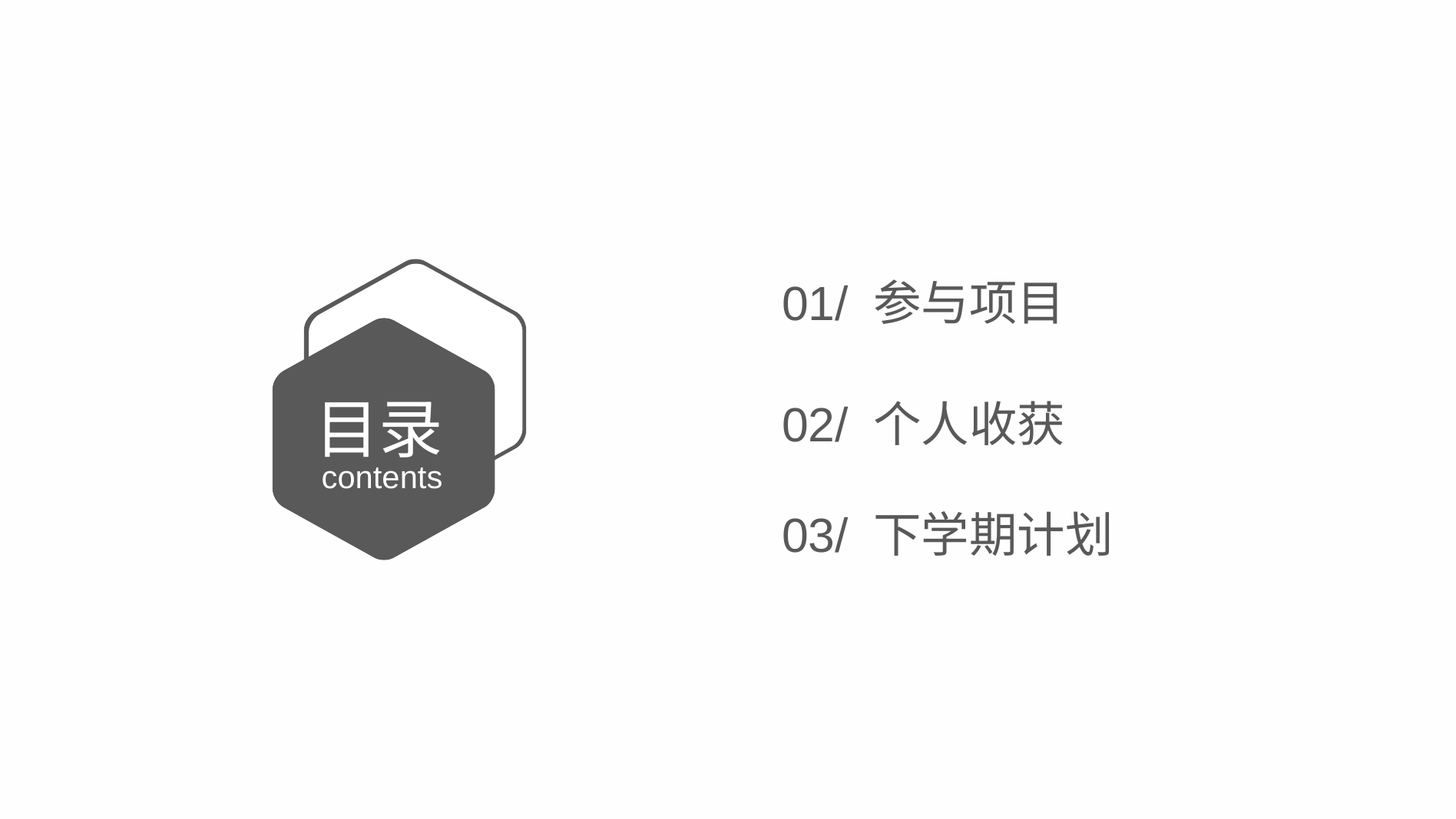

01/ 参与项目

目录
02/ 个人收获
contents
03/ 下学期计划